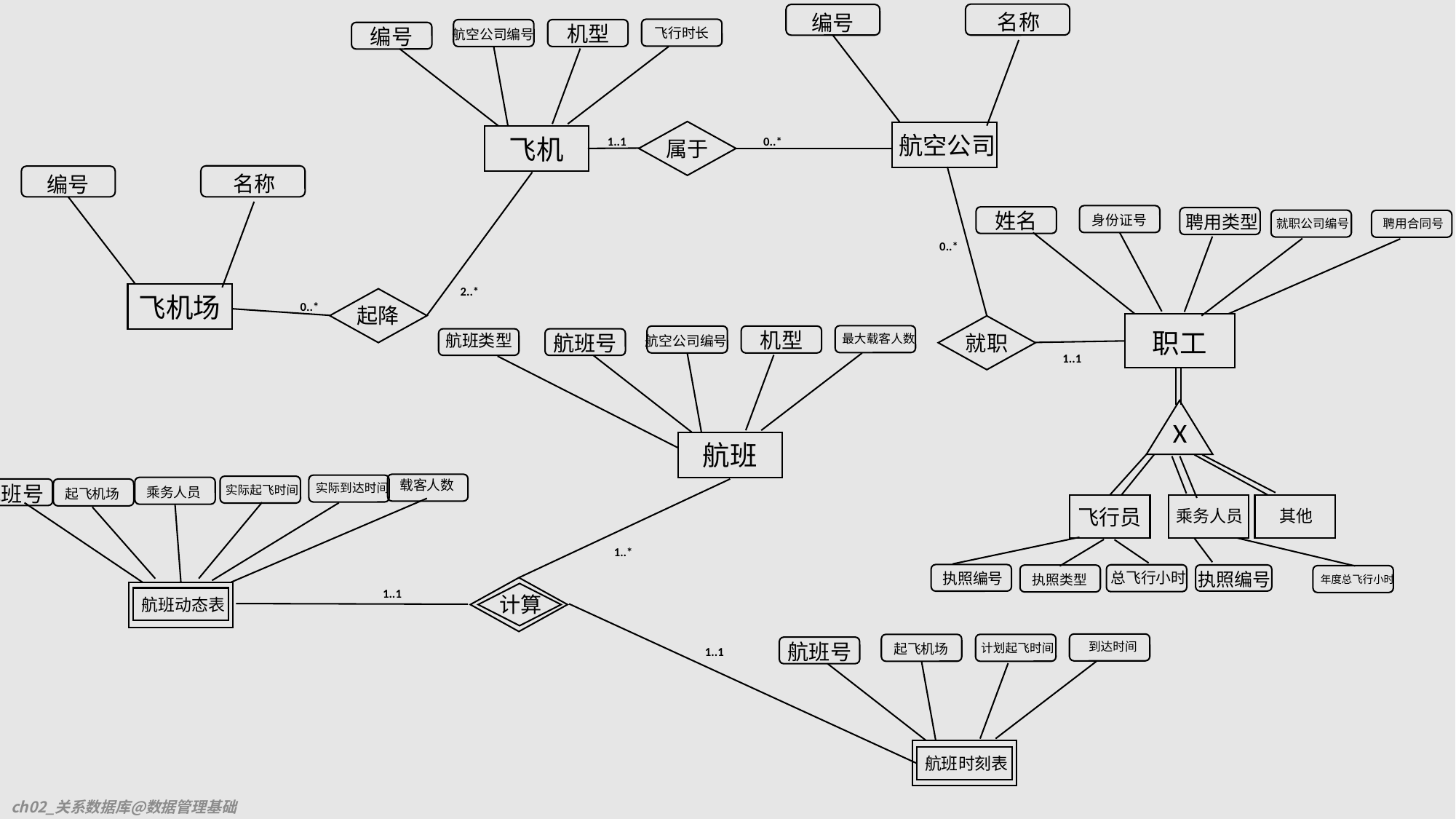

名称

编号

航空公司

机型

编号

飞行时长

航空公司编号

飞机

属于
0..*
1..1
名称

编号

飞机场

姓名

身份证号
聘用类型

就职公司编号

聘用合同号

职工

X

飞行员

乘务人员

其他
总飞行小时

执照编号

执照编号

执照类型

年度总飞行小时
0..*
2..*

起降
0..*

就职
机型

航班号

最大载客人数

航空公司编号

航班

航班类型

1..1
载客人数

航班号

实际到达时间

实际起飞时间

乘务人员

起飞机场
2
1..*

计算

1..1

航班动态表

航班号

到达时间

计划起飞时间

起飞机场

航班时刻表

1..1

ch02_关系数据库@数据管理基础